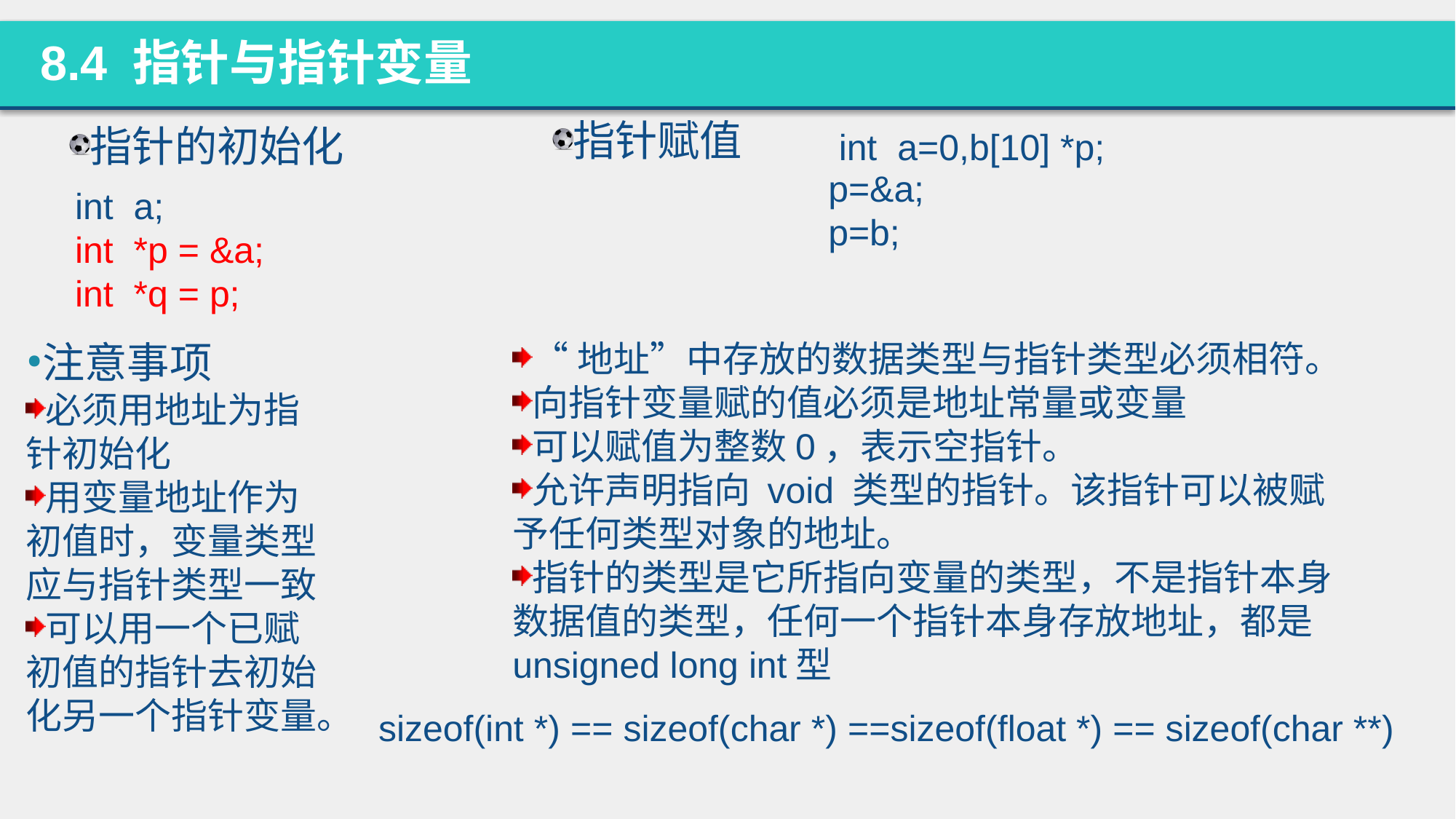

8.4 指针与指针变量
指针赋值
指针的初始化
int  a=0,b[10] *p;
p=&a;
p=b;
int  a;
int  *p = &a;
int  *q = p;
注意事项
必须用地址为指针初始化
用变量地址作为初值时，变量类型应与指针类型一致
可以用一个已赋初值的指针去初始化另一个指针变量。
“地址”中存放的数据类型与指针类型必须相符。
向指针变量赋的值必须是地址常量或变量
可以赋值为整数0，表示空指针。
允许声明指向 void 类型的指针。该指针可以被赋予任何类型对象的地址。
指针的类型是它所指向变量的类型，不是指针本身数据值的类型，任何一个指针本身存放地址，都是unsigned long int型
sizeof(int *) == sizeof(char *) ==sizeof(float *) == sizeof(char **)